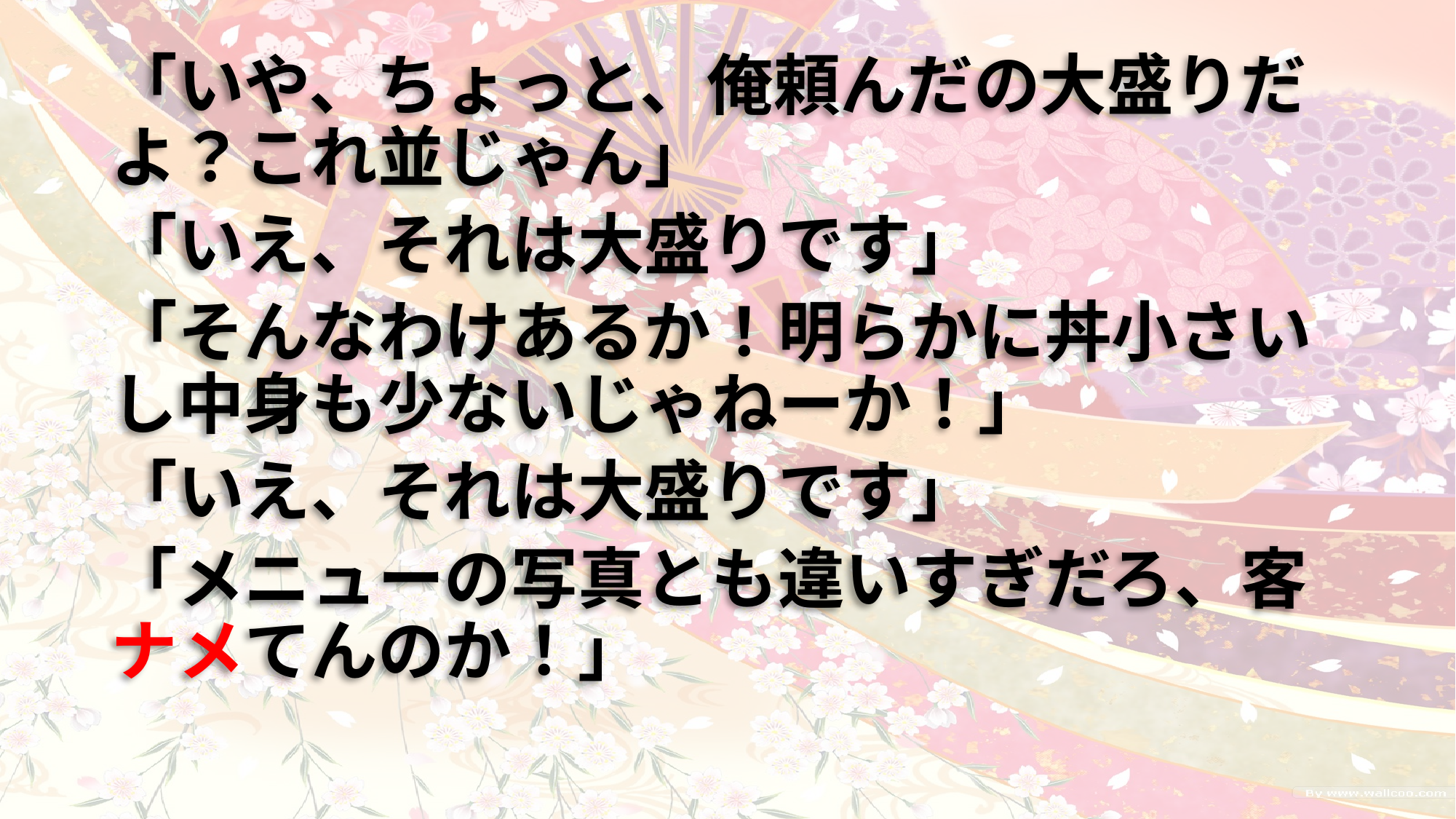

「いや、ちょっと、俺頼んだの大盛りだよ？これ並じゃん」
「いえ、それは大盛りです」
「そんなわけあるか！明らかに丼小さいし中身も少ないじゃねーか！」
「いえ、それは大盛りです」
「メニューの写真とも違いすぎだろ、客ナメてんのか！」